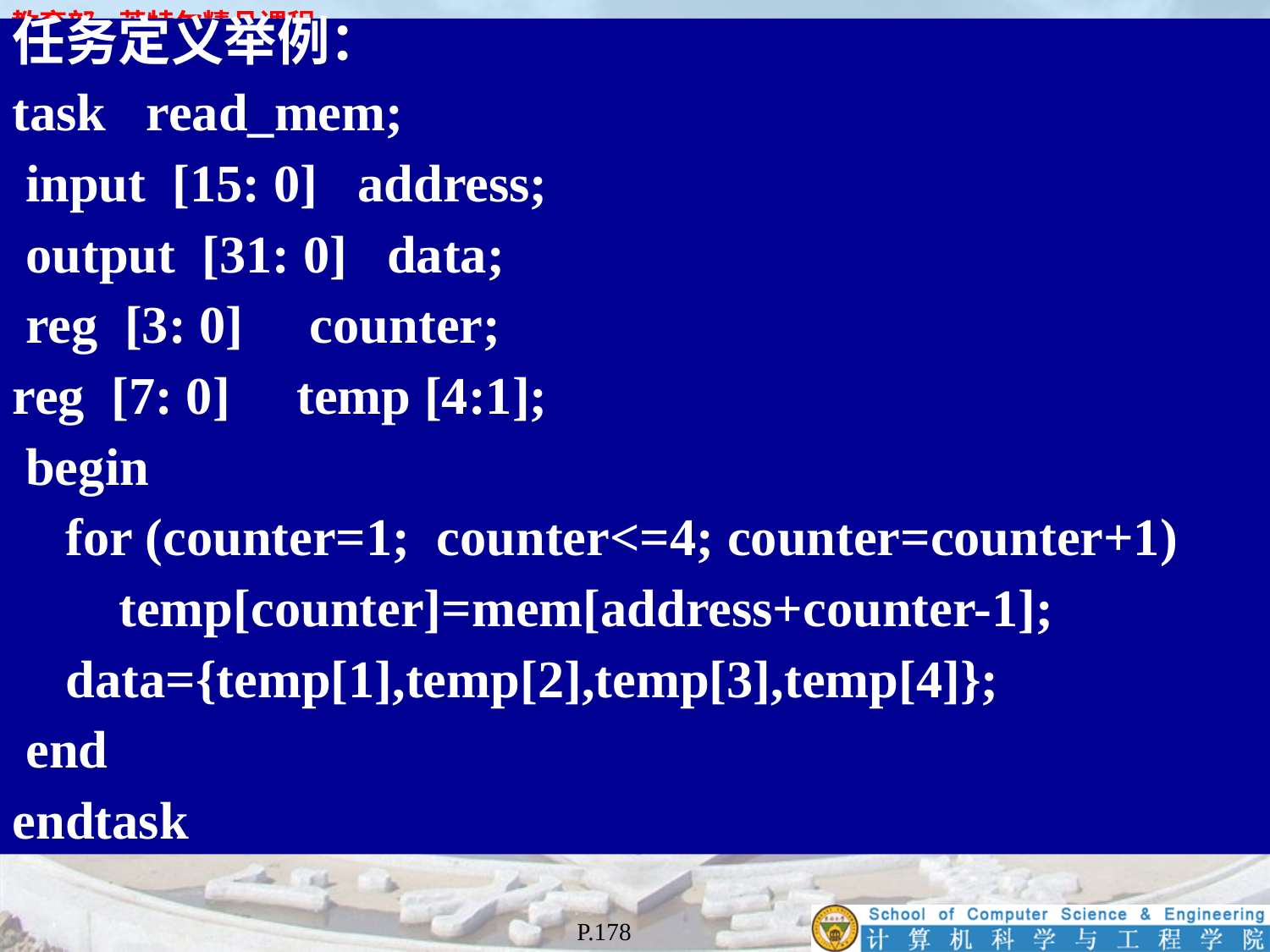

任务定义举例：
task   read_mem;
 input  [15: 0]   address;
 output  [31: 0]   data;
 reg  [3: 0]     counter;
reg  [7: 0]     temp [4:1];
 begin
    for (counter=1;  counter<=4; counter=counter+1)
        temp[counter]=mem[address+counter-1];
    data={temp[1],temp[2],temp[3],temp[4]};
 end
endtask
P.178